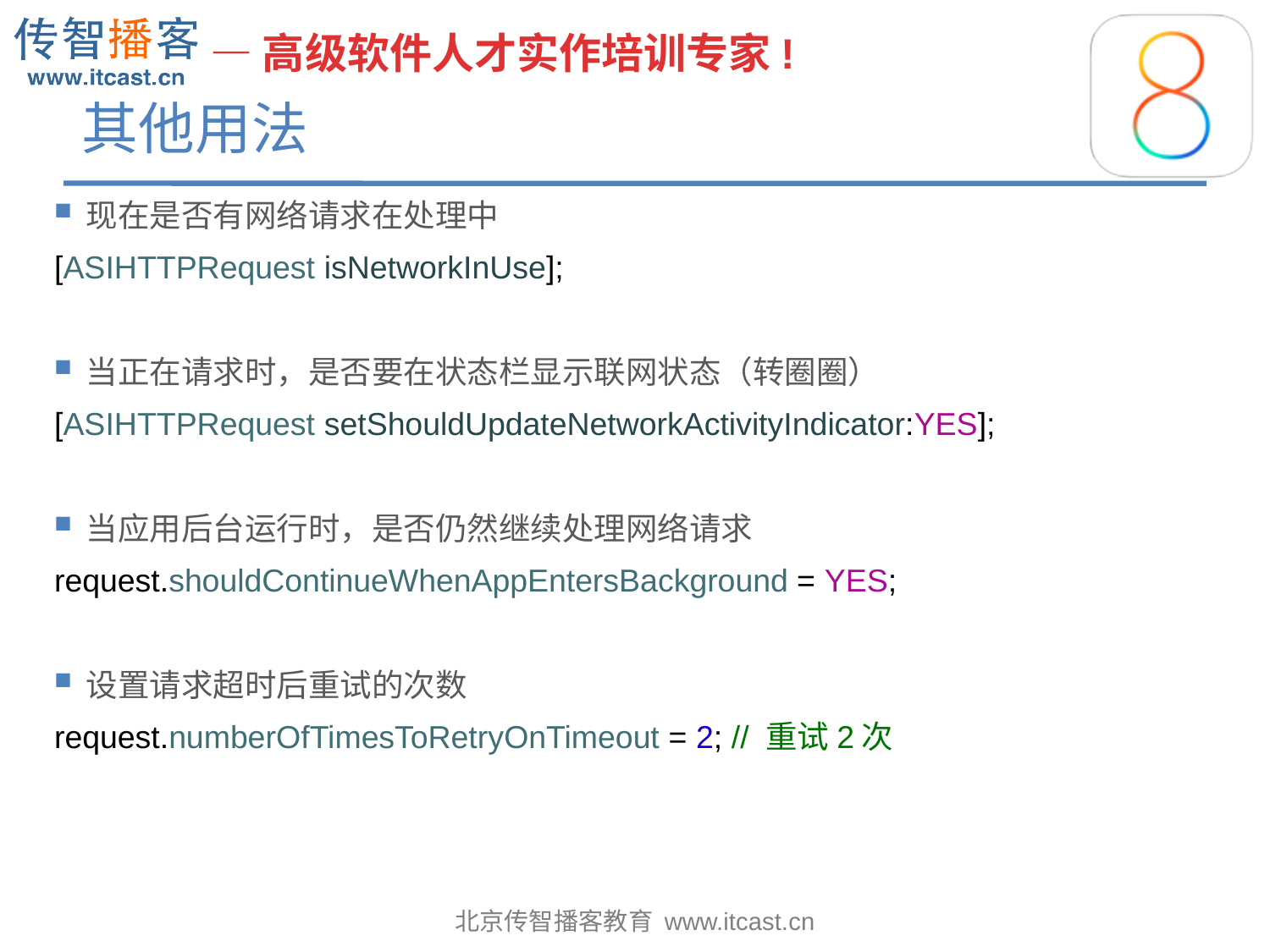

# 其他用法
现在是否有网络请求在处理中
[ASIHTTPRequest isNetworkInUse];

当正在请求时，是否要在状态栏显示联网状态（转圈圈）
[ASIHTTPRequest setShouldUpdateNetworkActivityIndicator:YES];

当应用后台运行时，是否仍然继续处理网络请求
request.shouldContinueWhenAppEntersBackground = YES;

设置请求超时后重试的次数
request.numberOfTimesToRetryOnTimeout = 2; // 重试2次